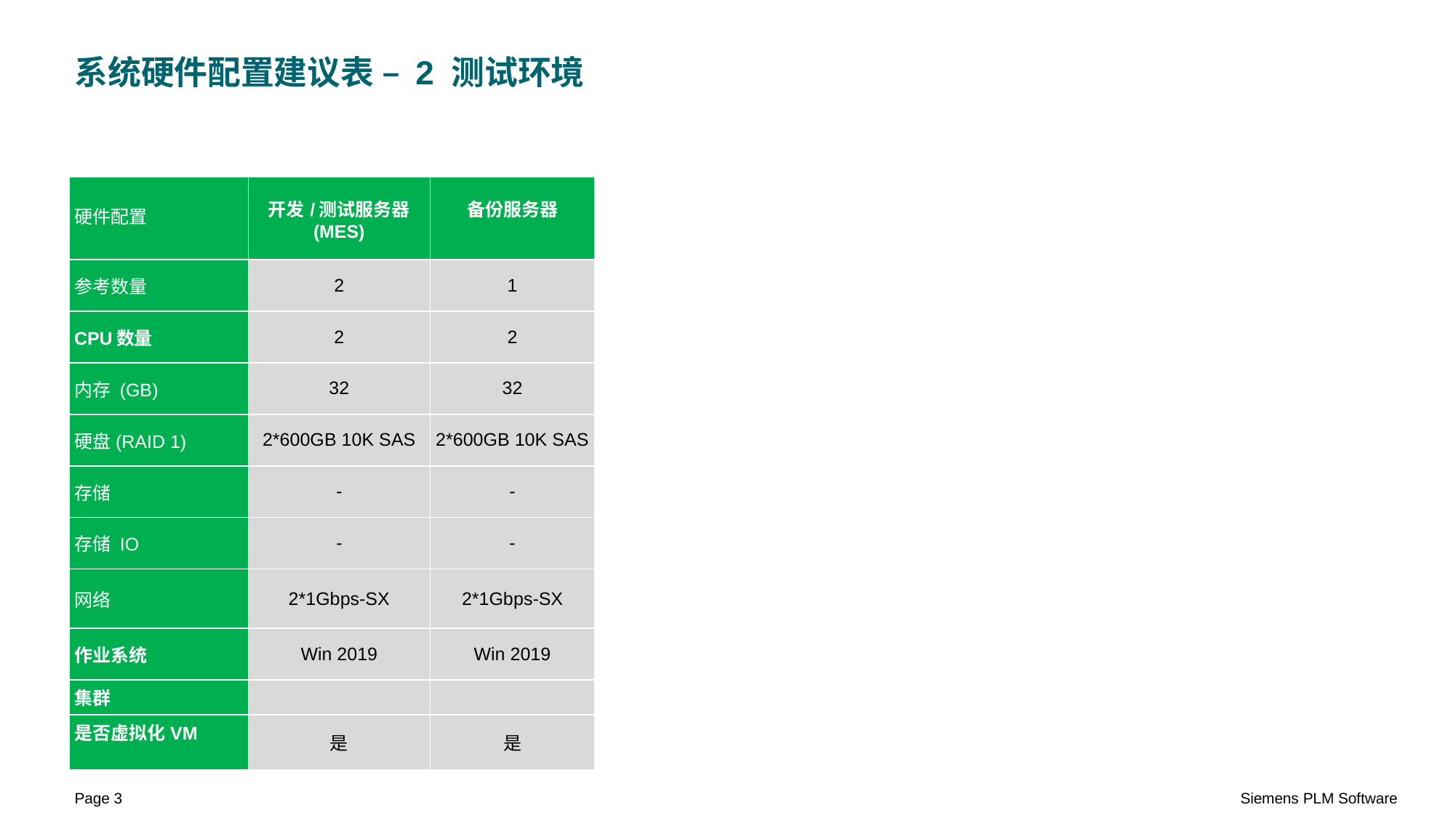

系统硬件配置建议表 – 2 测试环境
| 硬件配置 | 开发/测试服务器 (MES) | 备份服务器 |
| --- | --- | --- |
| 参考数量 | 2 | 1 |
| CPU数量 | 2 | 2 |
| 内存 (GB) | 32 | 32 |
| 硬盘(RAID 1) | 2\*600GB 10K SAS | 2\*600GB 10K SAS |
| 存储 | - | - |
| 存储 IO | - | - |
| 网络 | 2\*1Gbps-SX | 2\*1Gbps-SX |
| 作业系统 | Win 2019 | Win 2019 |
| 集群 |  |  |
| 是否虚拟化VM | 是 | 是 |